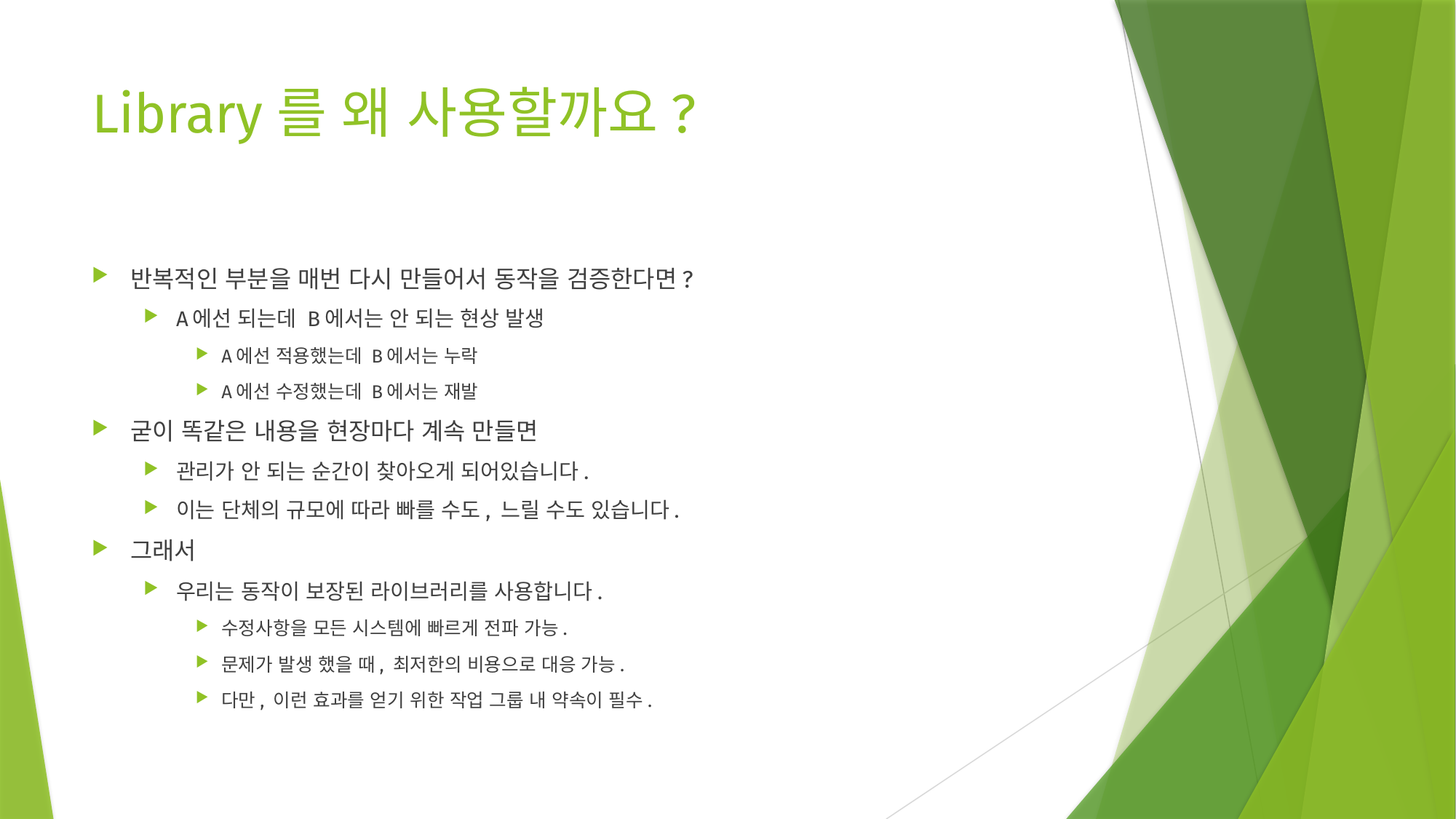

# Library를 왜 사용할까요?
반복적인 부분을 매번 다시 만들어서 동작을 검증한다면?
A에선 되는데 B에서는 안 되는 현상 발생
A에선 적용했는데 B에서는 누락
A에선 수정했는데 B에서는 재발
굳이 똑같은 내용을 현장마다 계속 만들면
관리가 안 되는 순간이 찾아오게 되어있습니다.
이는 단체의 규모에 따라 빠를 수도, 느릴 수도 있습니다.
그래서
우리는 동작이 보장된 라이브러리를 사용합니다.
수정사항을 모든 시스템에 빠르게 전파 가능.
문제가 발생 했을 때, 최저한의 비용으로 대응 가능.
다만, 이런 효과를 얻기 위한 작업 그룹 내 약속이 필수.